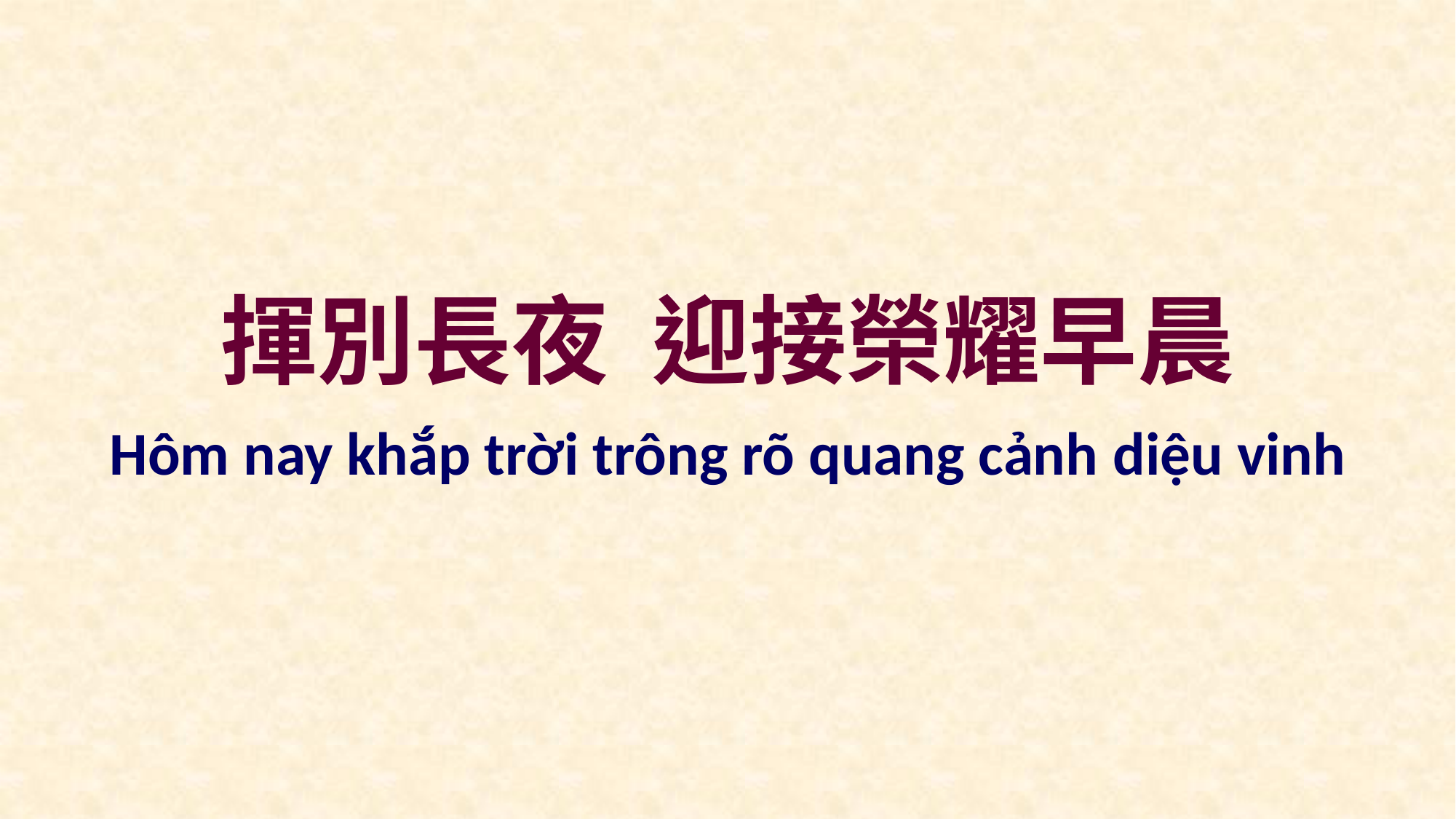

揮別長夜  迎接榮耀早晨
Hôm nay khắp trời trông rõ quang cảnh diệu vinh